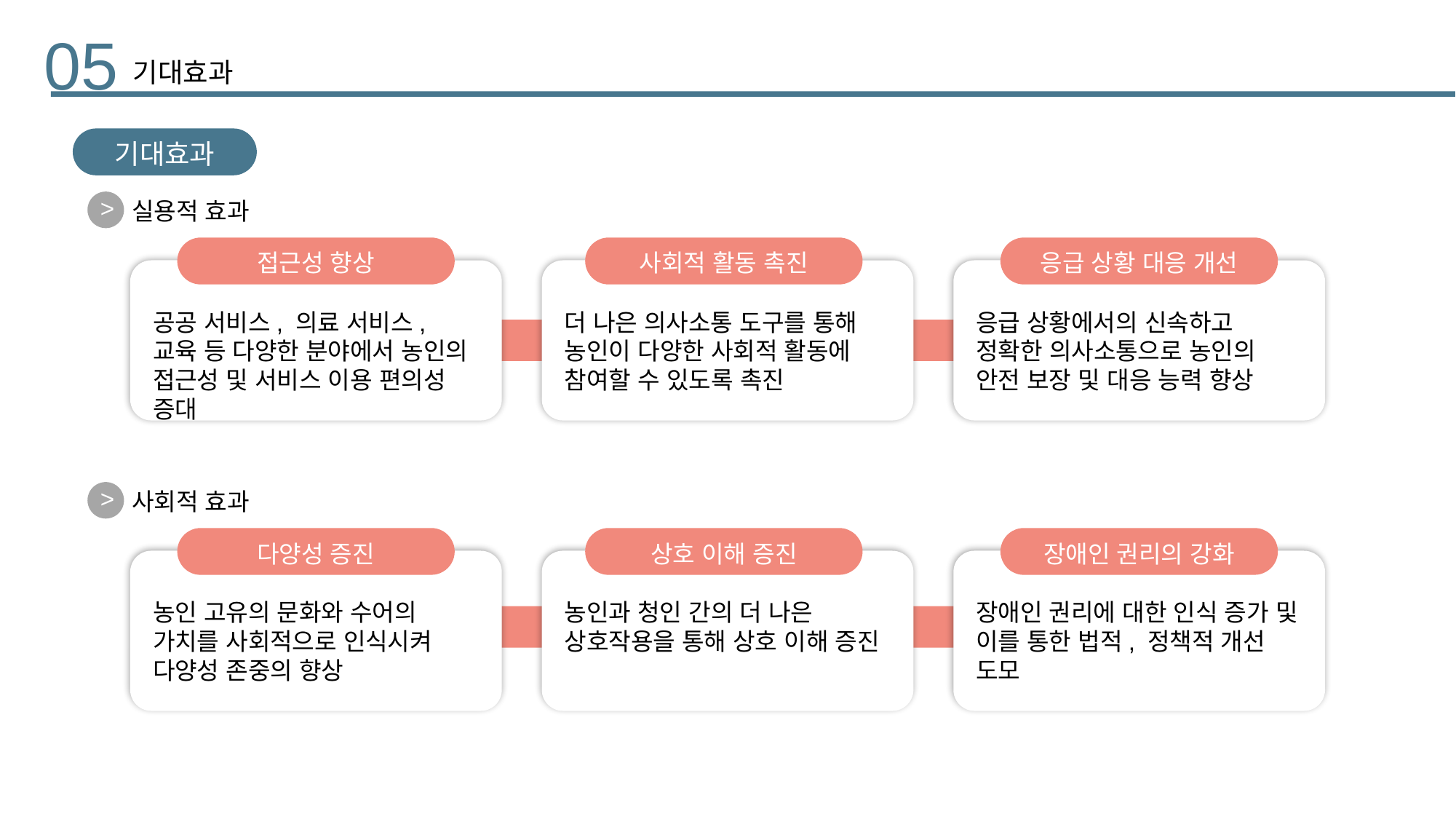

05
기대효과

기대효과
실용적 효과

>
접근성 향상
사회적 활동 촉진
응급 상황 대응 개선

공공 서비스, 의료 서비스, 교육 등 다양한 분야에서 농인의 접근성 및 서비스 이용 편의성 증대
더 나은 의사소통 도구를 통해 농인이 다양한 사회적 활동에 참여할 수 있도록 촉진
응급 상황에서의 신속하고 정확한 의사소통으로 농인의 안전 보장 및 대응 능력 향상

사회적 효과

>
다양성 증진
상호 이해 증진
장애인 권리의 강화

농인 고유의 문화와 수어의 가치를 사회적으로 인식시켜 다양성 존중의 향상
농인과 청인 간의 더 나은 상호작용을 통해 상호 이해 증진
장애인 권리에 대한 인식 증가 및 이를 통한 법적, 정책적 개선 도모